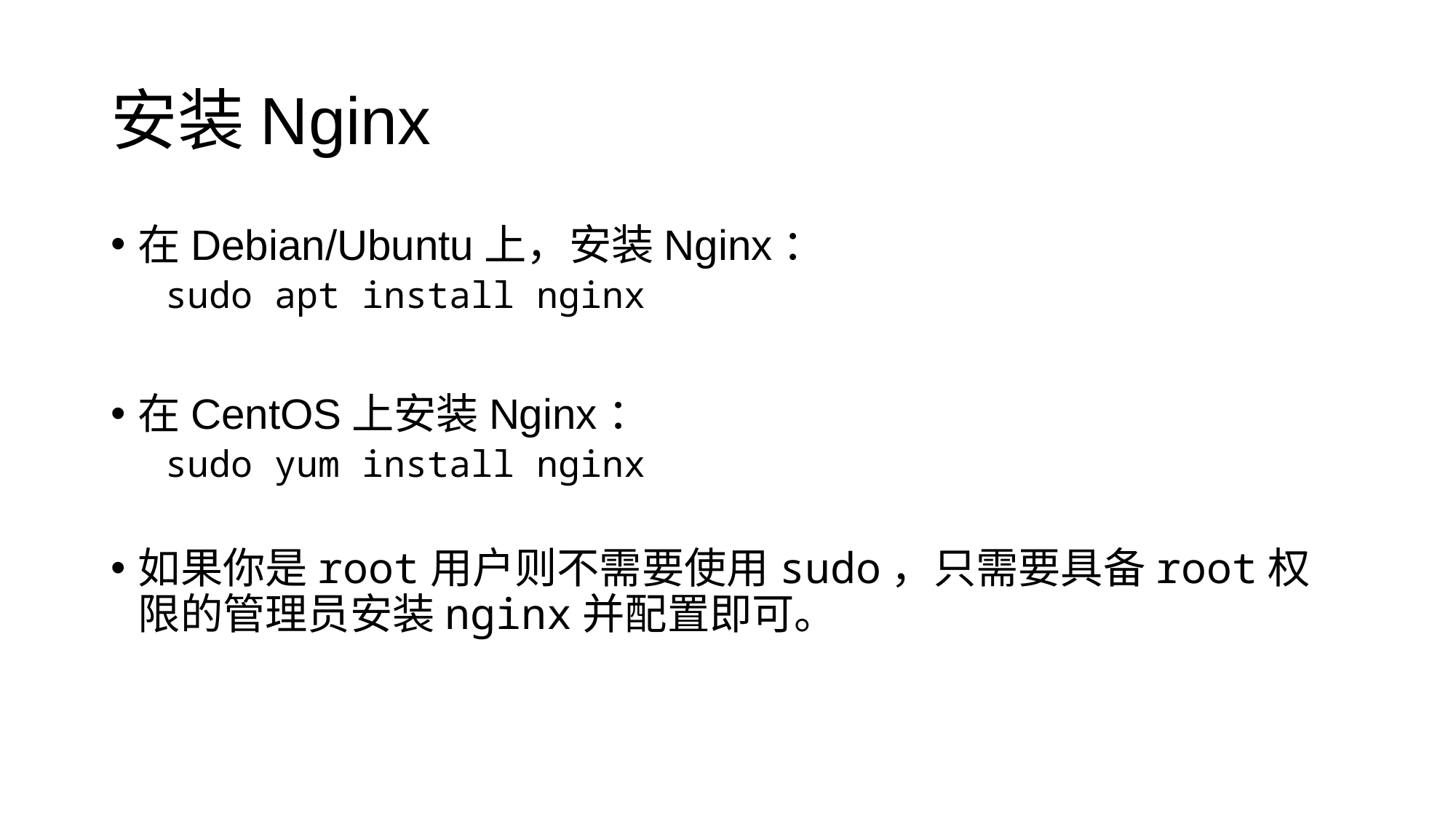

# 安装Nginx
在Debian/Ubuntu上，安装Nginx：
sudo apt install nginx

在CentOS上安装Nginx：
sudo yum install nginx

如果你是root用户则不需要使用sudo，只需要具备root权限的管理员安装nginx并配置即可。